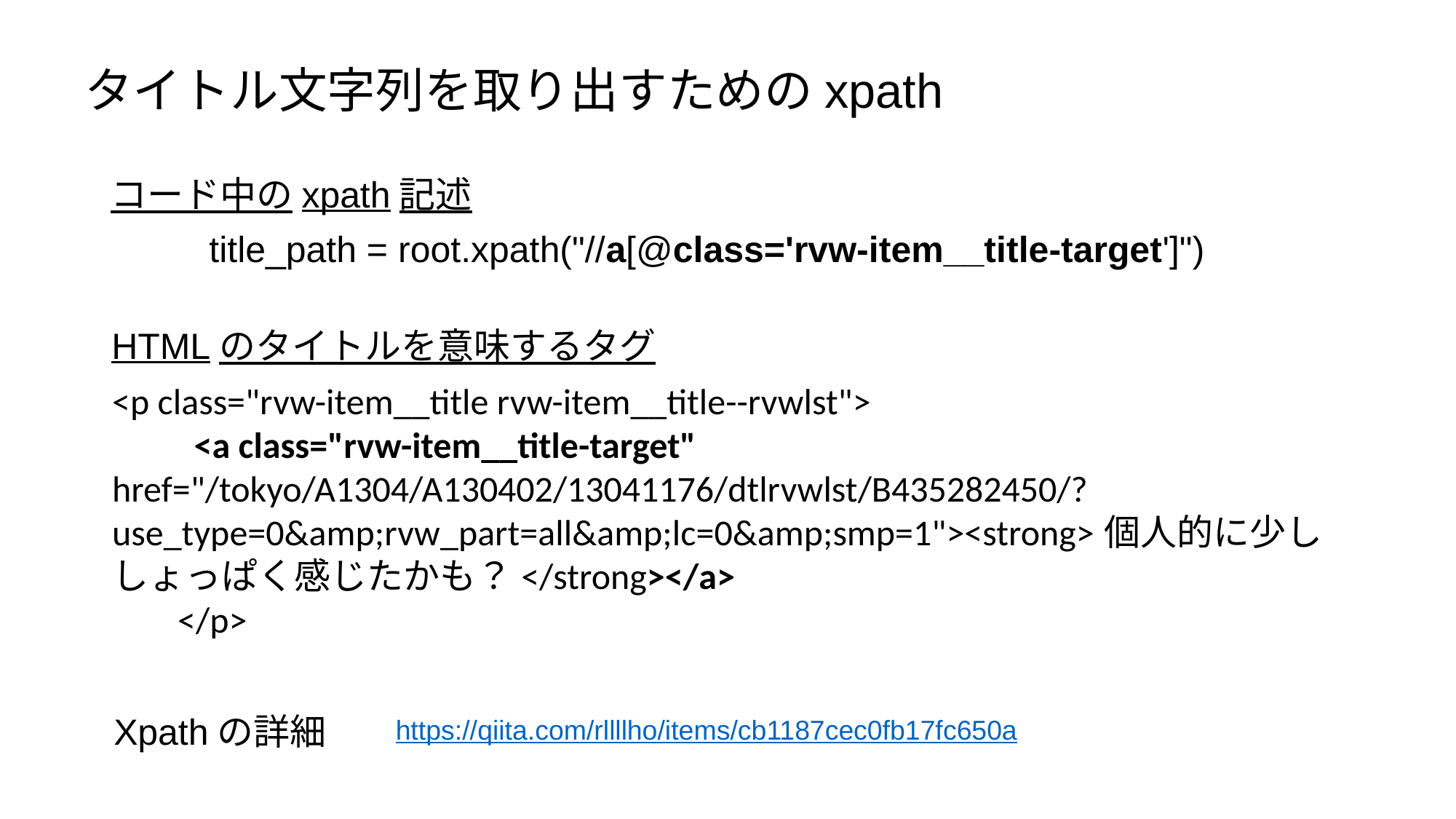

タイトル文字列を取り出すためのxpath
コード中のxpath記述
title_path = root.xpath("//a[@class='rvw-item__title-target']")
HTMLのタイトルを意味するタグ
<p class="rvw-item__title rvw-item__title--rvwlst">
          <a class="rvw-item__title-target" href="/tokyo/A1304/A130402/13041176/dtlrvwlst/B435282450/?use_type=0&amp;rvw_part=all&amp;lc=0&amp;smp=1"><strong>個人的に少ししょっぱく感じたかも？</strong></a>
        </p>
Xpathの詳細
https://qiita.com/rllllho/items/cb1187cec0fb17fc650a